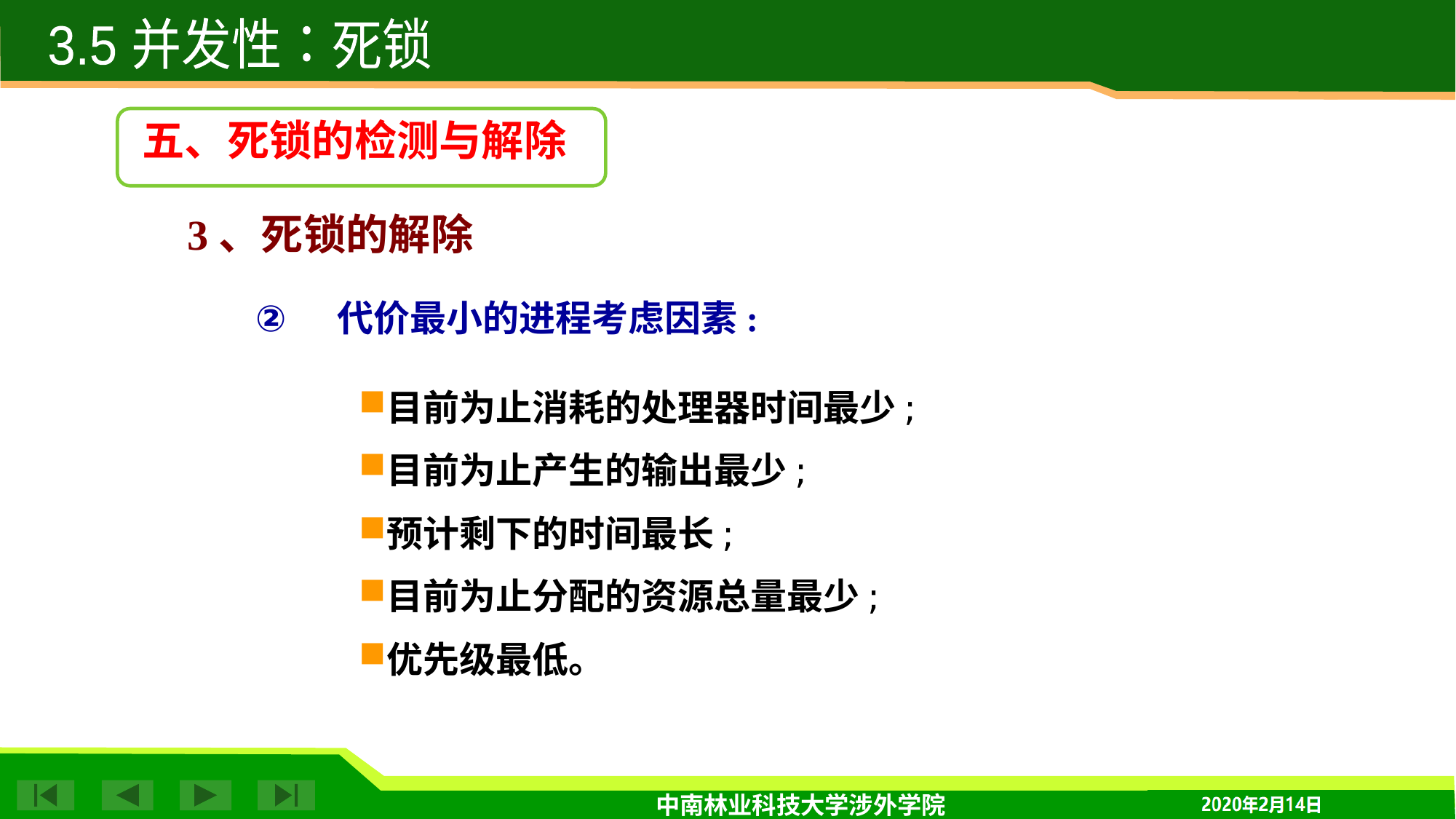

3.5 并发性：死锁

五、死锁的检测与解除
3、死锁的解除
代价最小的进程考虑因素:

目前为止消耗的处理器时间最少;
目前为止产生的输出最少;
预计剩下的时间最长;
目前为止分配的资源总量最少;
优先级最低。